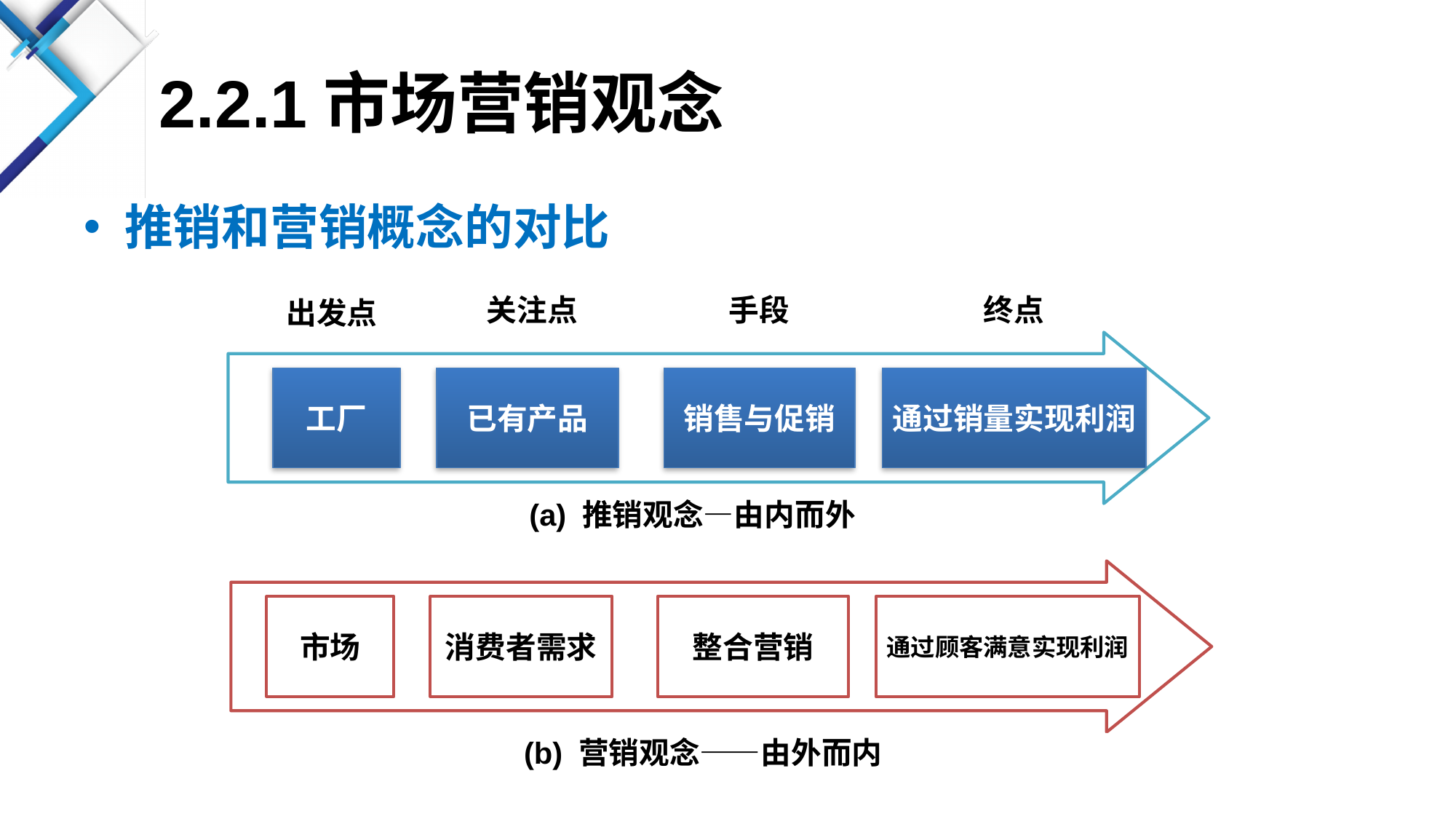

# 2.2.1市场营销观念
推销和营销概念的对比

关注点
手段
终点
出发点

工厂
已有产品
销售与促销
通过销量实现利润
(a) 推销观念—由内而外

市场
消费者需求
整合营销
通过顾客满意实现利润
(b) 营销观念——由外而内